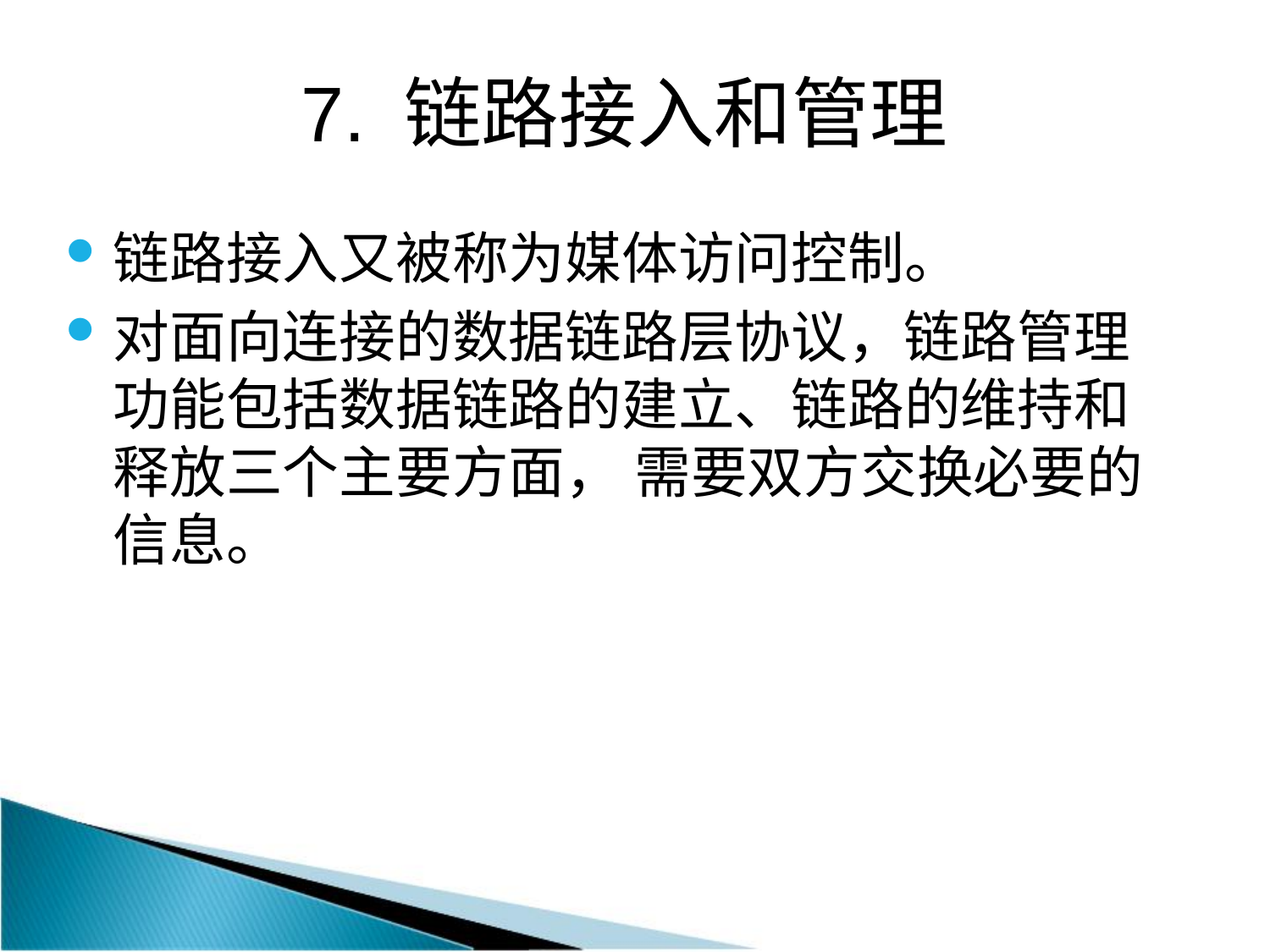

链路接入和管理
链路接入又被称为媒体访问控制。
对面向连接的数据链路层协议，链路管理功能包括数据链路的建立、链路的维持和释放三个主要方面， 需要双方交换必要的信息。